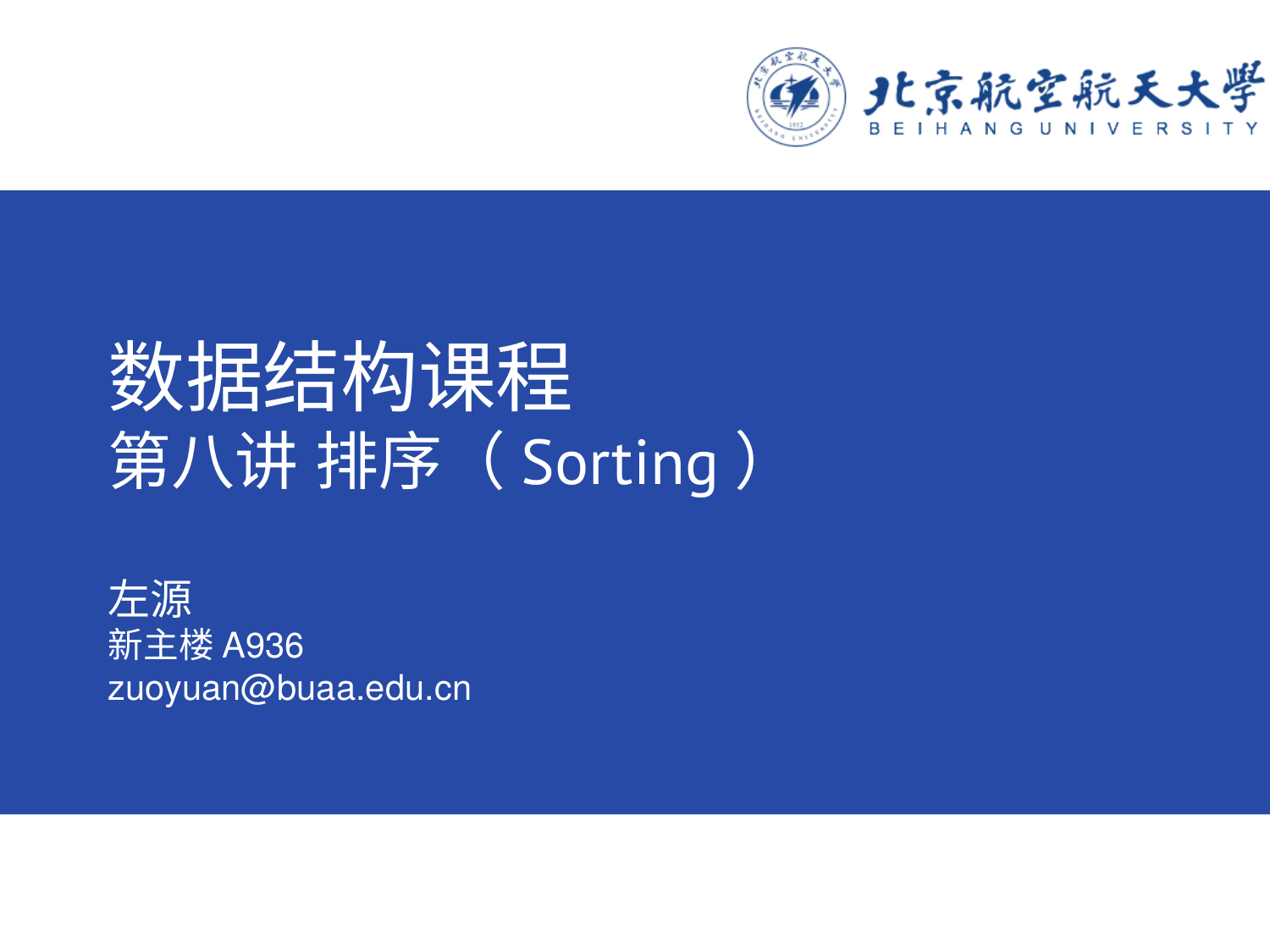

# 数据结构课程 第八讲 排序（Sorting）
左源
新主楼A936
zuoyuan@buaa.edu.cn